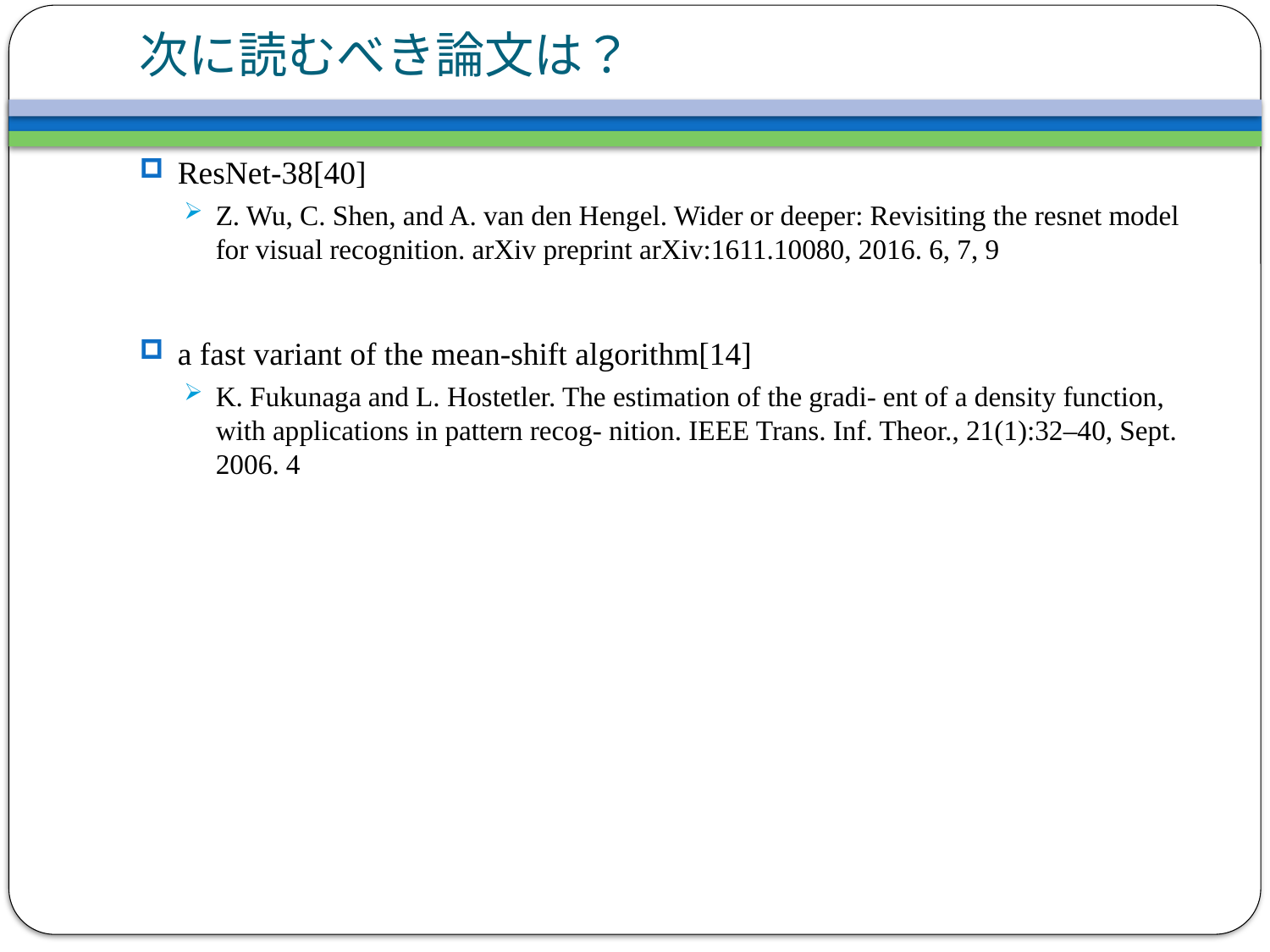

# 次に読むべき論文は？
ResNet-38[40]
Z. Wu, C. Shen, and A. van den Hengel. Wider or deeper: Revisiting the resnet model for visual recognition. arXiv preprint arXiv:1611.10080, 2016. 6, 7, 9

a fast variant of the mean-shift algorithm[14]
K. Fukunaga and L. Hostetler. The estimation of the gradi- ent of a density function, with applications in pattern recog- nition. IEEE Trans. Inf. Theor., 21(1):32–40, Sept. 2006. 4